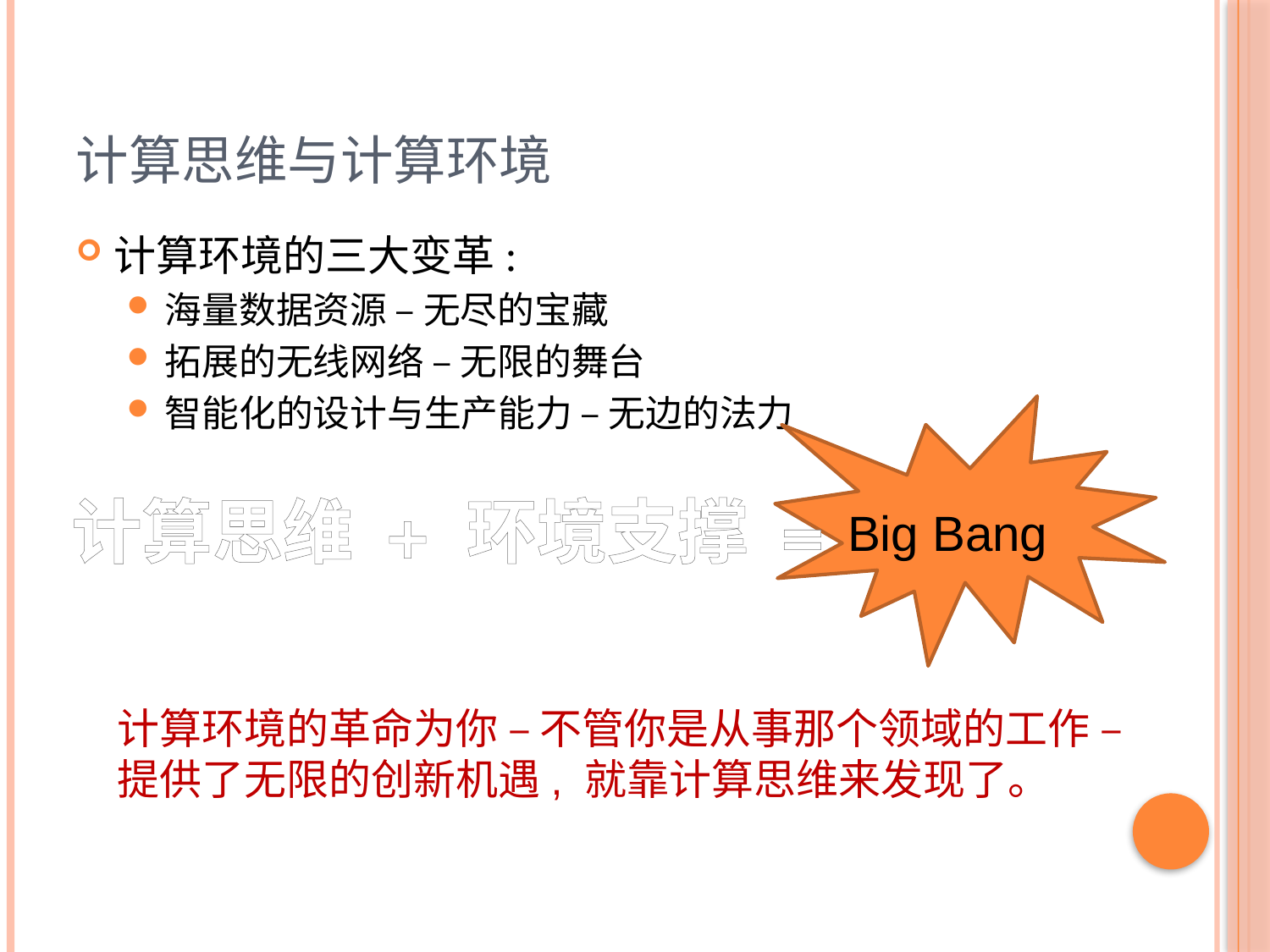

# 计算思维与计算环境
计算环境的三大变革:
海量数据资源 – 无尽的宝藏
拓展的无线网络 – 无限的舞台
智能化的设计与生产能力 – 无边的法力

Big Bang
计算思维 + 环境支撑 =
计算环境的革命为你 – 不管你是从事那个领域的工作 – 提供了无限的创新机遇, 就靠计算思维来发现了。